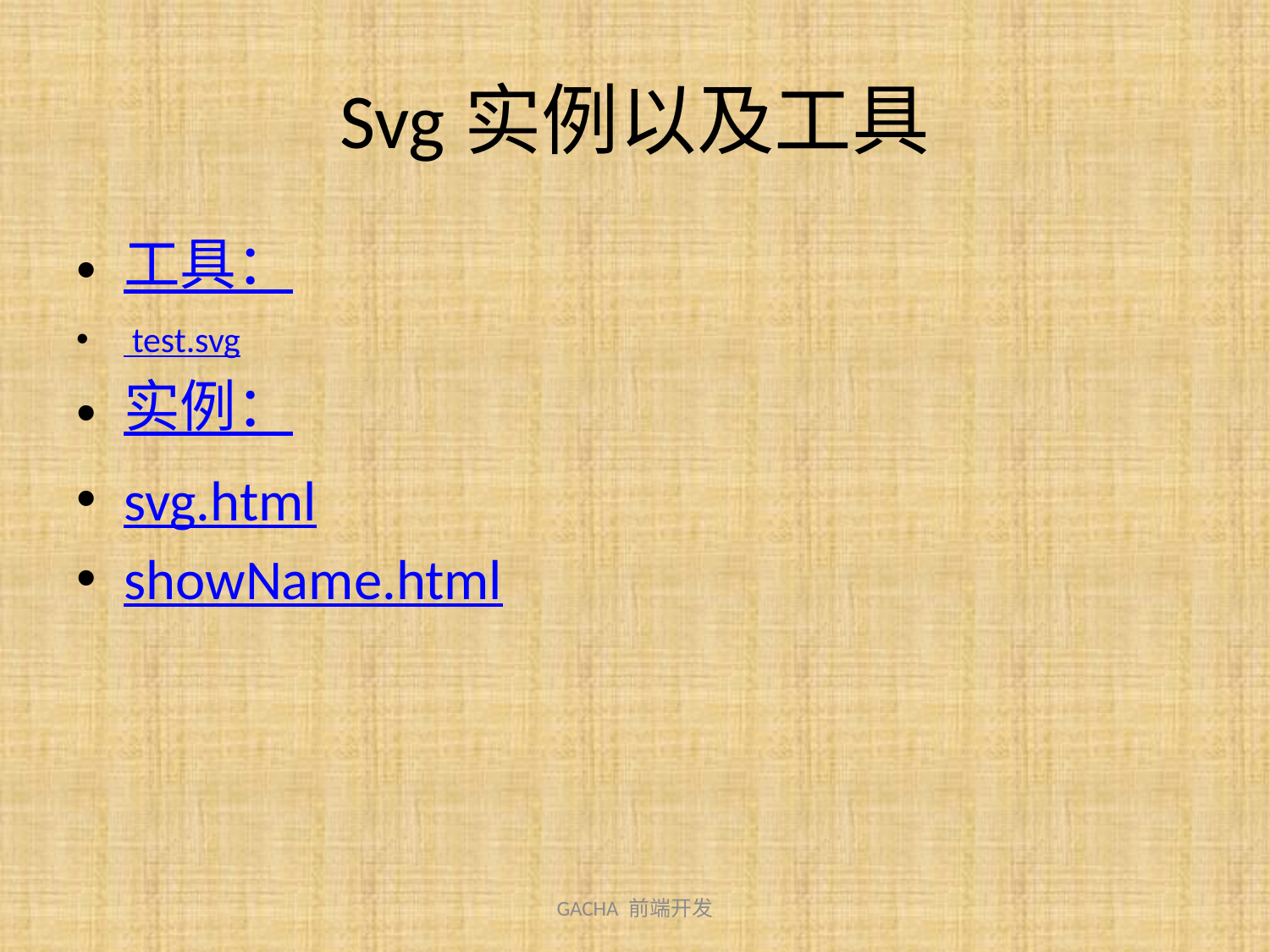

# Svg实例以及工具
工具：
 test.svg
实例：
svg.html
showName.html
GACHA 前端开发